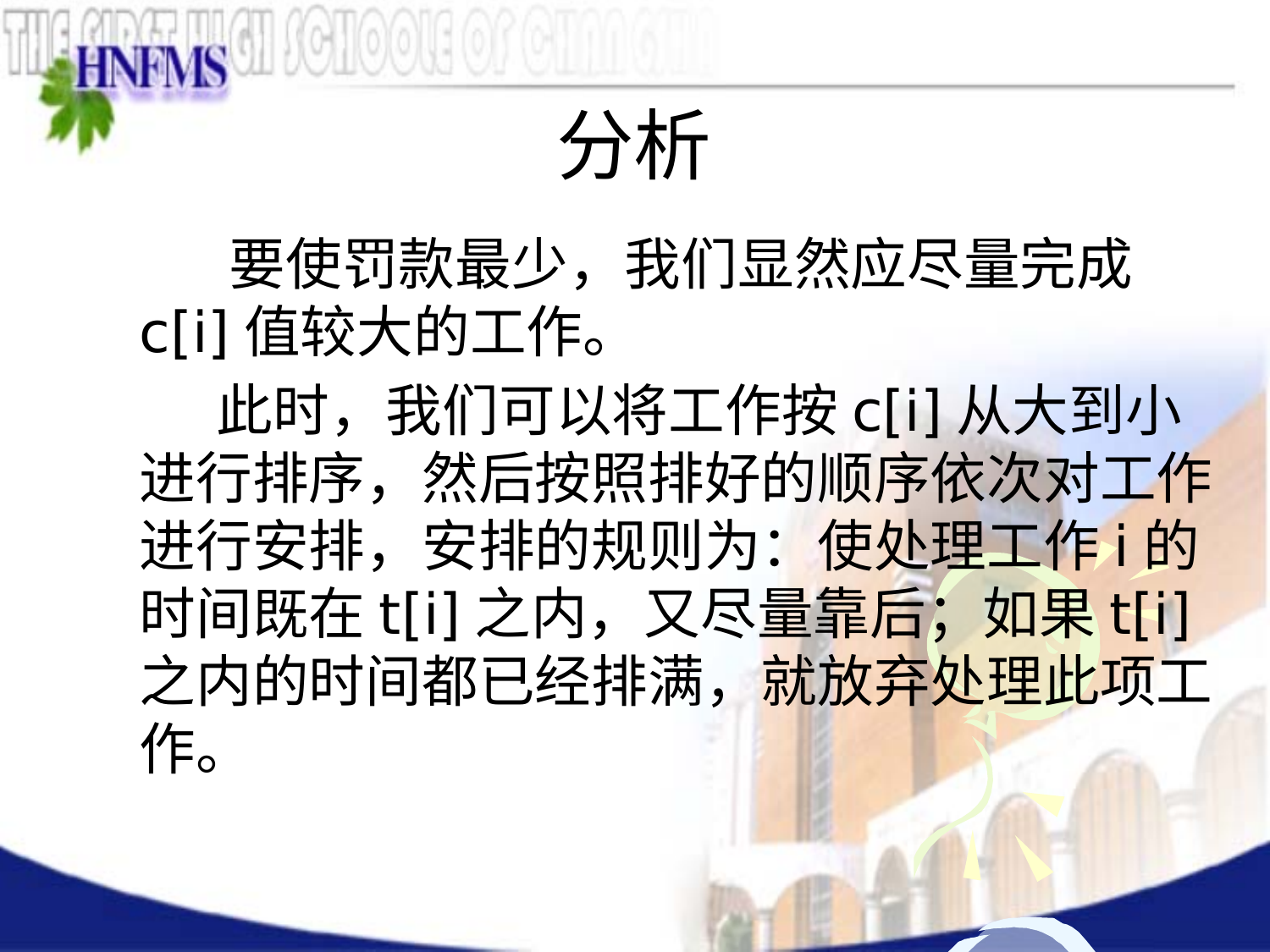

分析
      要使罚款最少，我们显然应尽量完成c[i]值较大的工作。
     此时，我们可以将工作按c[i]从大到小进行排序，然后按照排好的顺序依次对工作进行安排，安排的规则为：使处理工作i的时间既在t[i]之内，又尽量靠后；如果t[i]之内的时间都已经排满，就放弃处理此项工作。